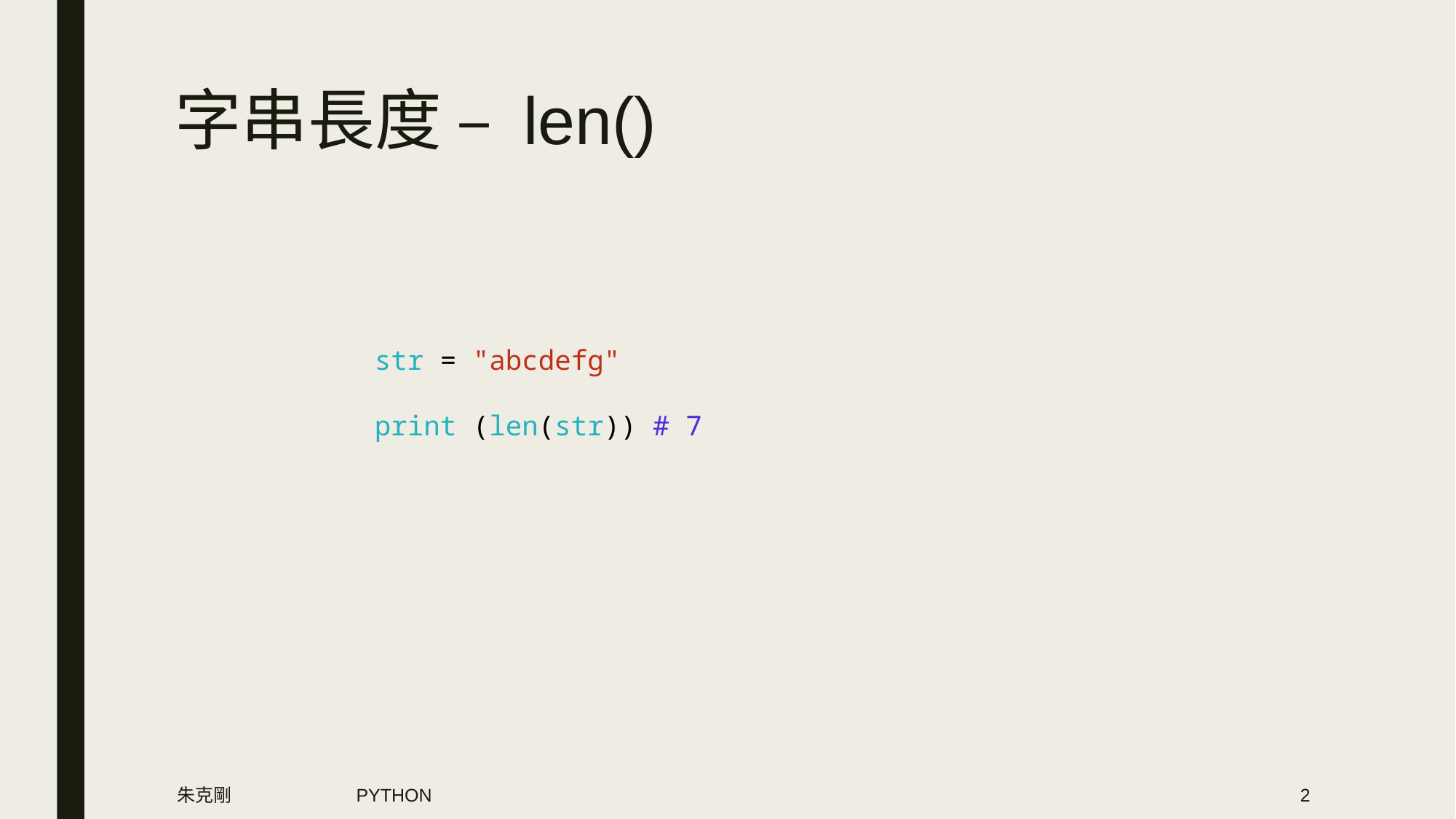

# 字串長度 – len()
str = "abcdefg"
print (len(str)) # 7
朱克剛
PYTHON
2